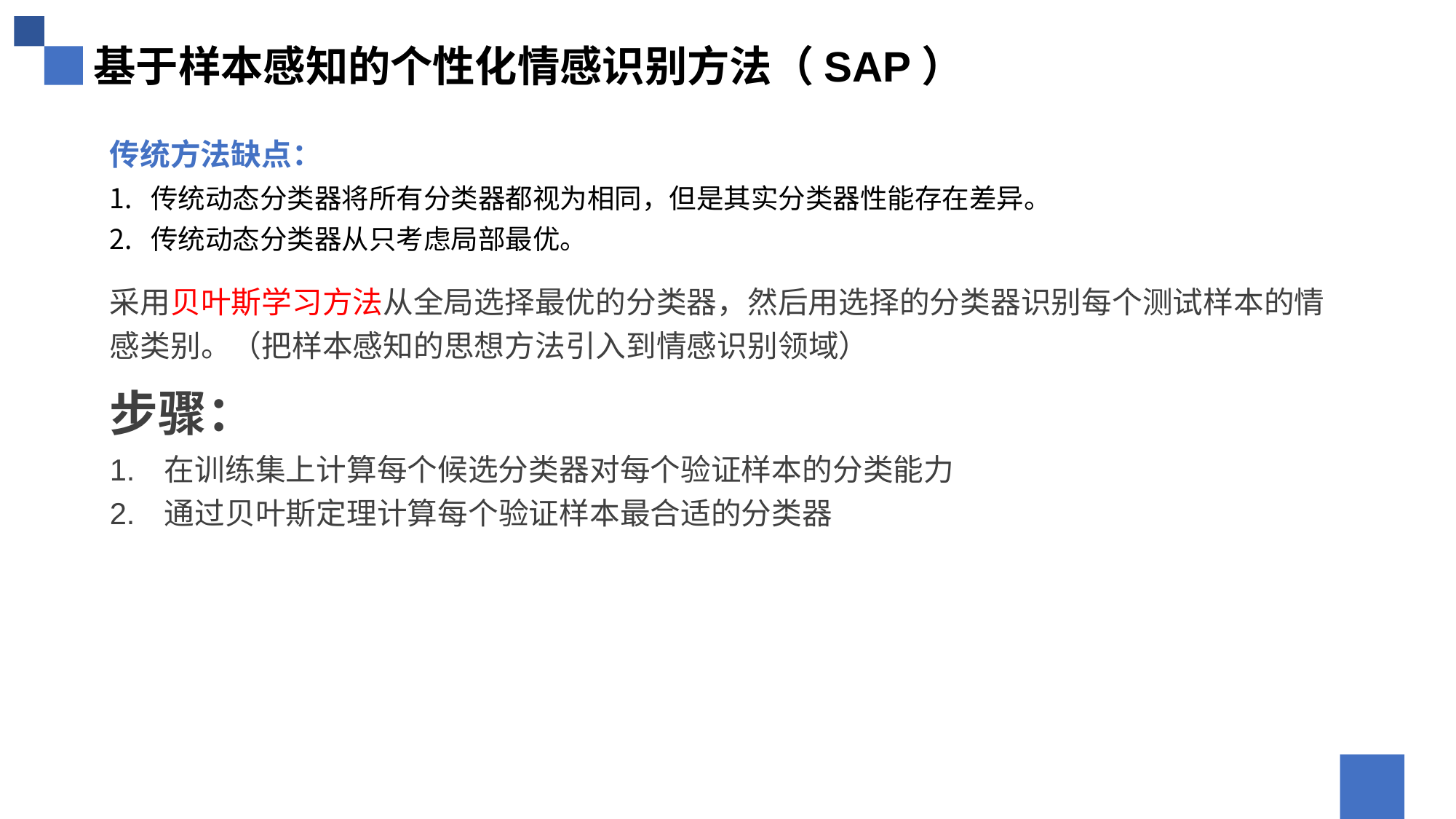

基于样本感知的个性化情感识别方法（SAP）
传统方法缺点：
传统动态分类器将所有分类器都视为相同，但是其实分类器性能存在差异。
传统动态分类器从只考虑局部最优。
采用贝叶斯学习方法从全局选择最优的分类器，然后用选择的分类器识别每个测试样本的情感类别。（把样本感知的思想方法引入到情感识别领域）
步骤：
在训练集上计算每个候选分类器对每个验证样本的分类能力
通过贝叶斯定理计算每个验证样本最合适的分类器